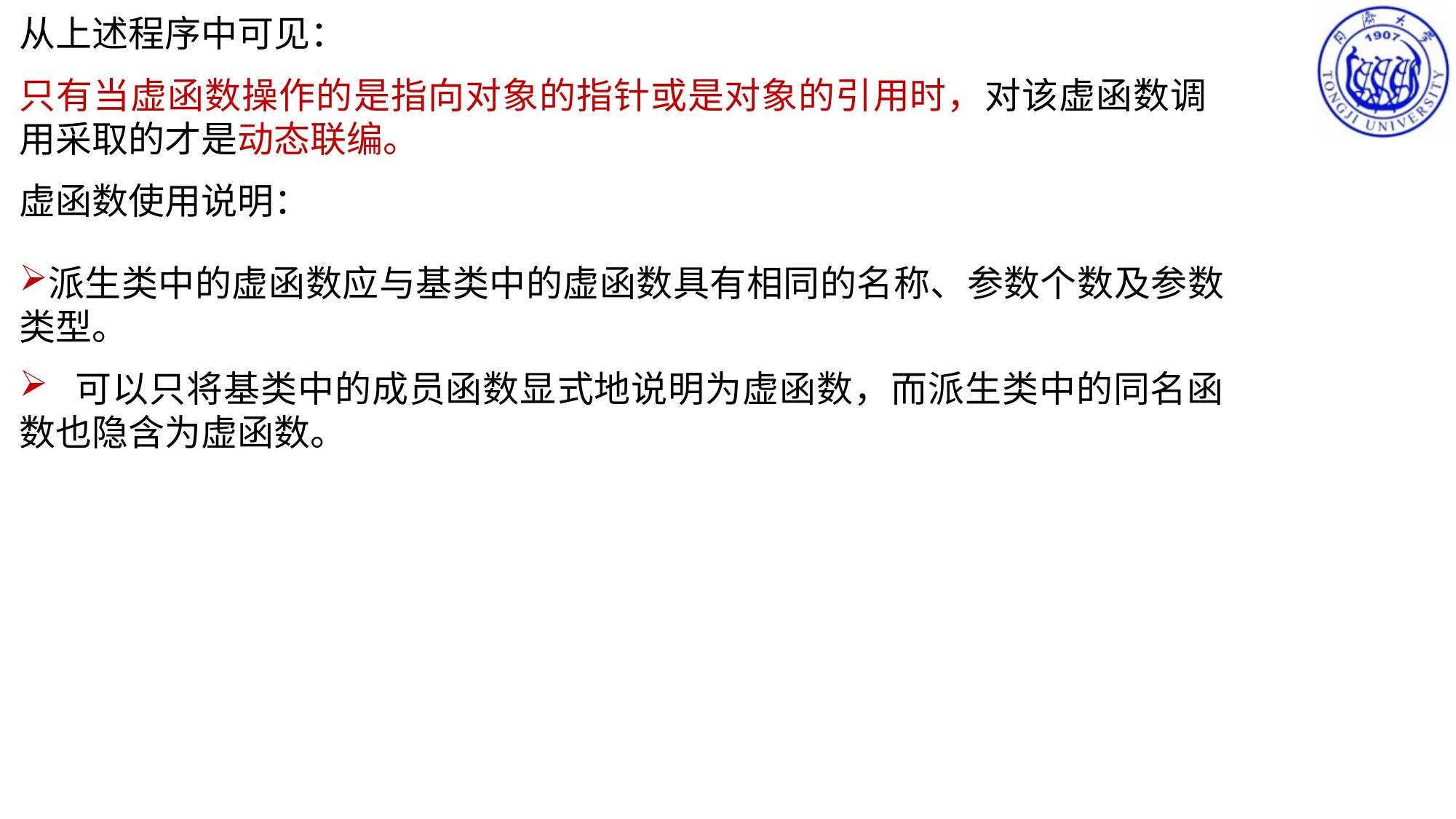

从上述程序中可见：
只有当虚函数操作的是指向对象的指针或是对象的引用时，对该虚函数调用采取的才是动态联编。
虚函数使用说明：
派生类中的虚函数应与基类中的虚函数具有相同的名称、参数个数及参数类型。
  可以只将基类中的成员函数显式地说明为虚函数，而派生类中的同名函数也隐含为虚函数。